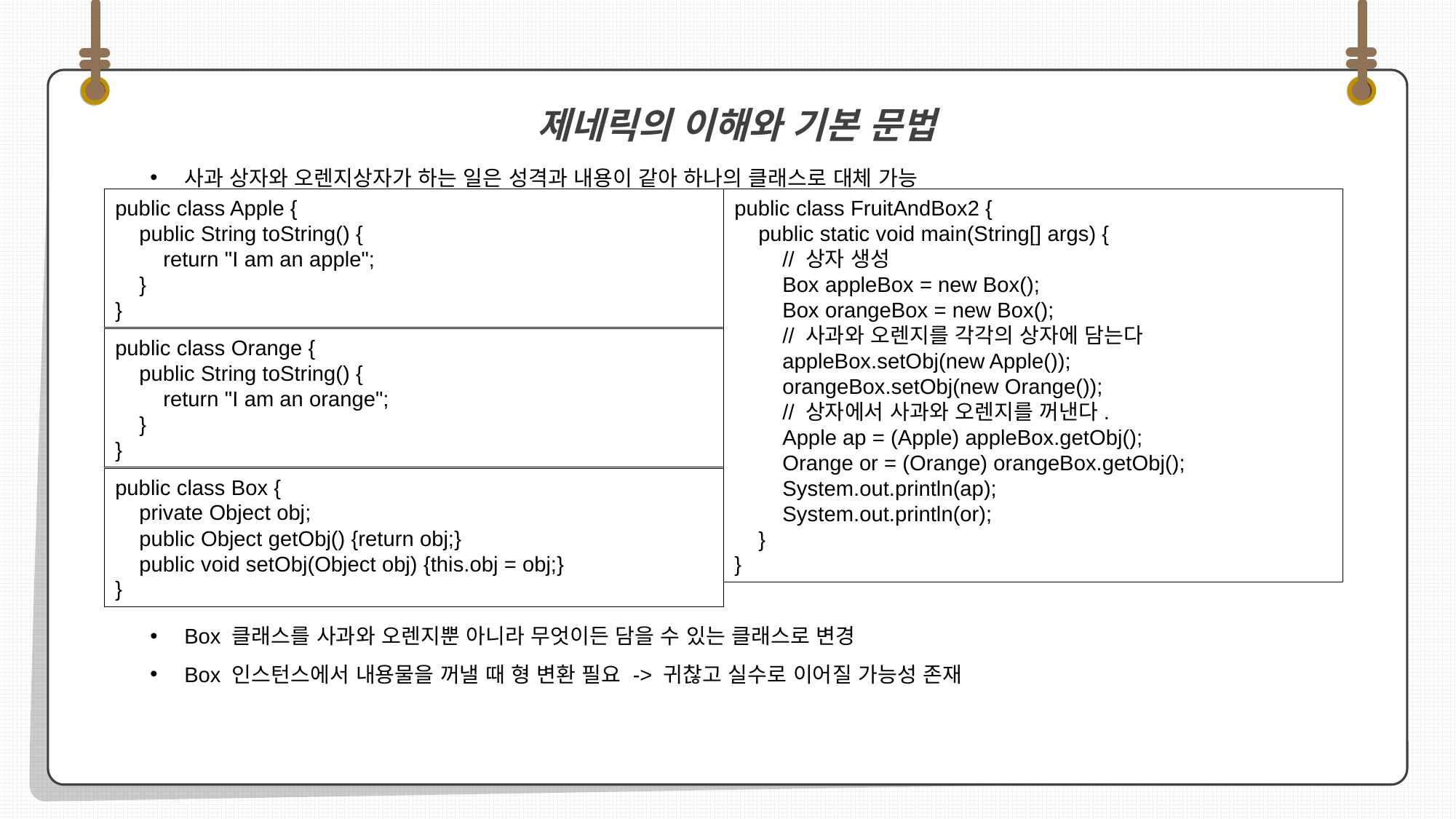

사과 상자와 오렌지상자가 하는 일은 성격과 내용이 같아 하나의 클래스로 대체 가능

Box 클래스를 사과와 오렌지뿐 아니라 무엇이든 담을 수 있는 클래스로 변경
Box 인스턴스에서 내용물을 꺼낼 때 형 변환 필요 -> 귀찮고 실수로 이어질 가능성 존재

 제네릭의 이해와 기본 문법

public class Apple {
    public String toString() {
        return "I am an apple";
    }
}
public class FruitAndBox2 {
    public static void main(String[] args) {
        // 상자 생성
        Box appleBox = new Box();
        Box orangeBox = new Box();
        // 사과와 오렌지를 각각의 상자에 담는다
        appleBox.setObj(new Apple());
        orangeBox.setObj(new Orange());
        // 상자에서 사과와 오렌지를 꺼낸다.
        Apple ap = (Apple) appleBox.getObj();
        Orange or = (Orange) orangeBox.getObj();
        System.out.println(ap);
        System.out.println(or);
    }
}
public class Orange {
    public String toString() {
        return "I am an orange";
    }
}
public class Box {
    private Object obj;
    public Object getObj() {return obj;}
    public void setObj(Object obj) {this.obj = obj;}
}